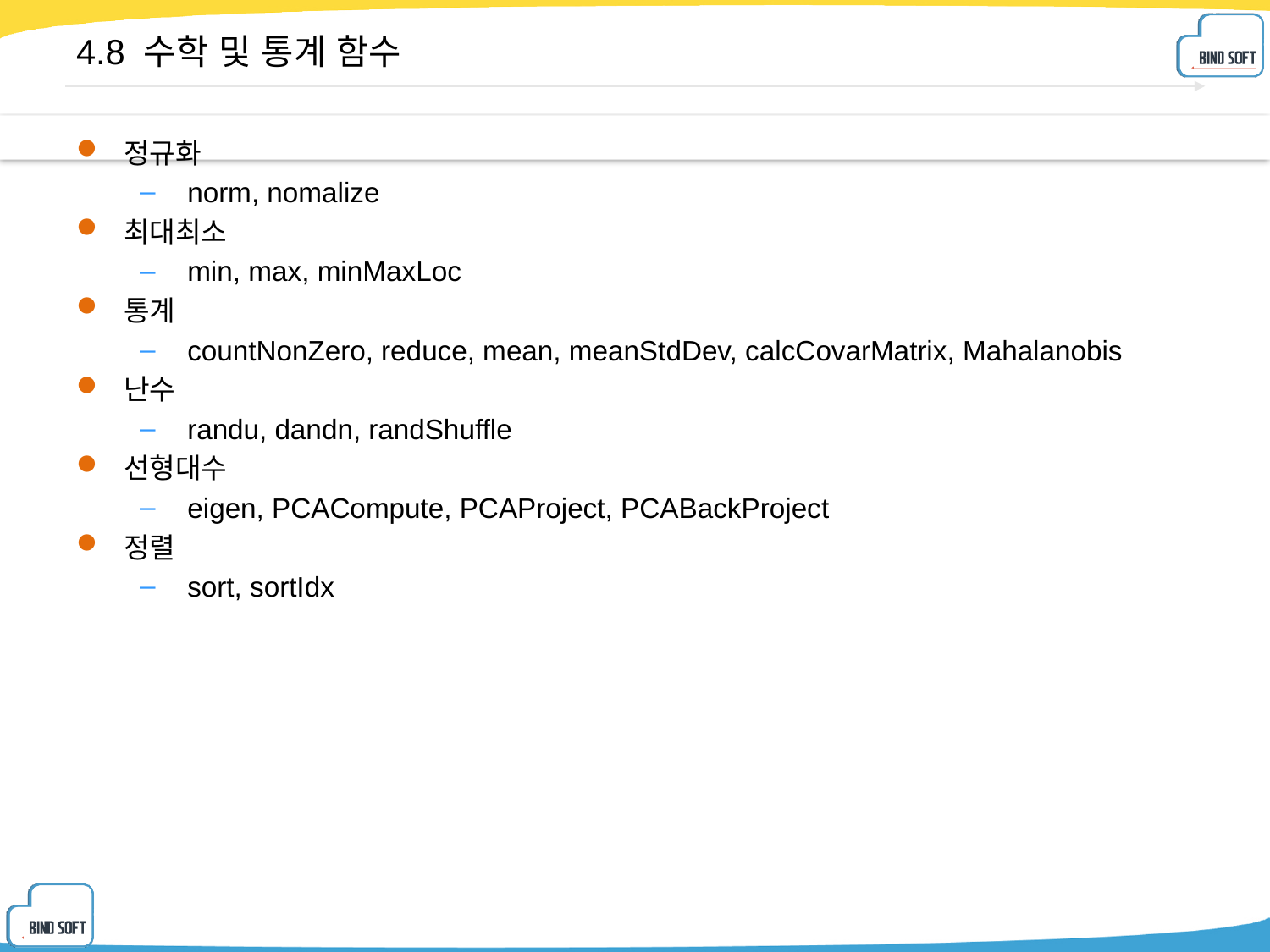

# 4.8 수학 및 통계 함수
정규화
 norm, nomalize
최대최소
 min, max, minMaxLoc
통계
 countNonZero, reduce, mean, meanStdDev, calcCovarMatrix, Mahalanobis
난수
 randu, dandn, randShuffle
선형대수
 eigen, PCACompute, PCAProject, PCABackProject
정렬
 sort, sortIdx